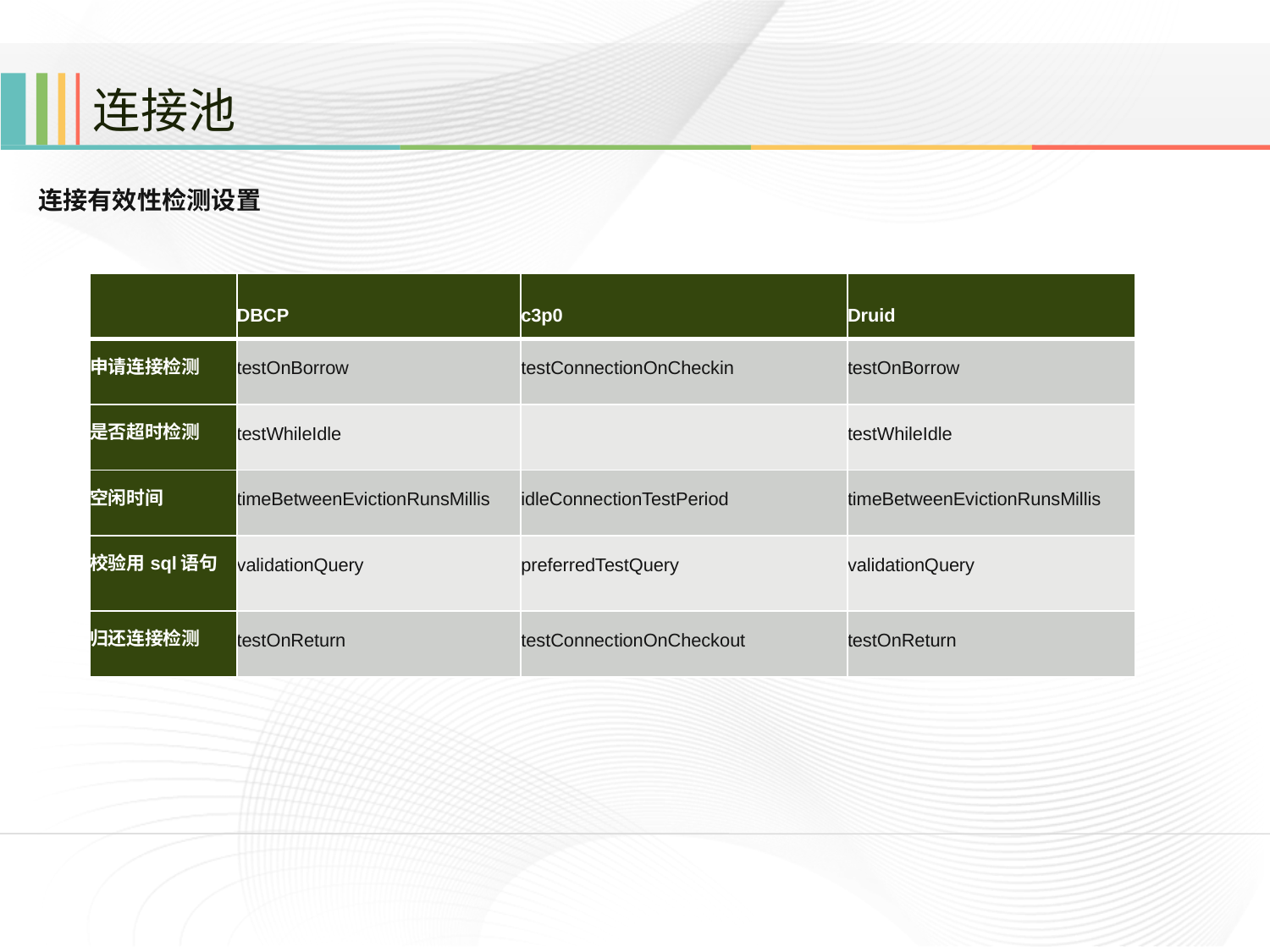

连接池

连接有效性检测设置
|  | DBCP | c3p0 | Druid |
| --- | --- | --- | --- |
| 申请连接检测 | testOnBorrow | testConnectionOnCheckin | testOnBorrow |
| 是否超时检测 | testWhileIdle |  | testWhileIdle |
| 空闲时间 | timeBetweenEvictionRunsMillis | idleConnectionTestPeriod | timeBetweenEvictionRunsMillis |
| 校验用sql语句 | validationQuery | preferredTestQuery | validationQuery |
| 归还连接检测 | testOnReturn | testConnectionOnCheckout | testOnReturn |